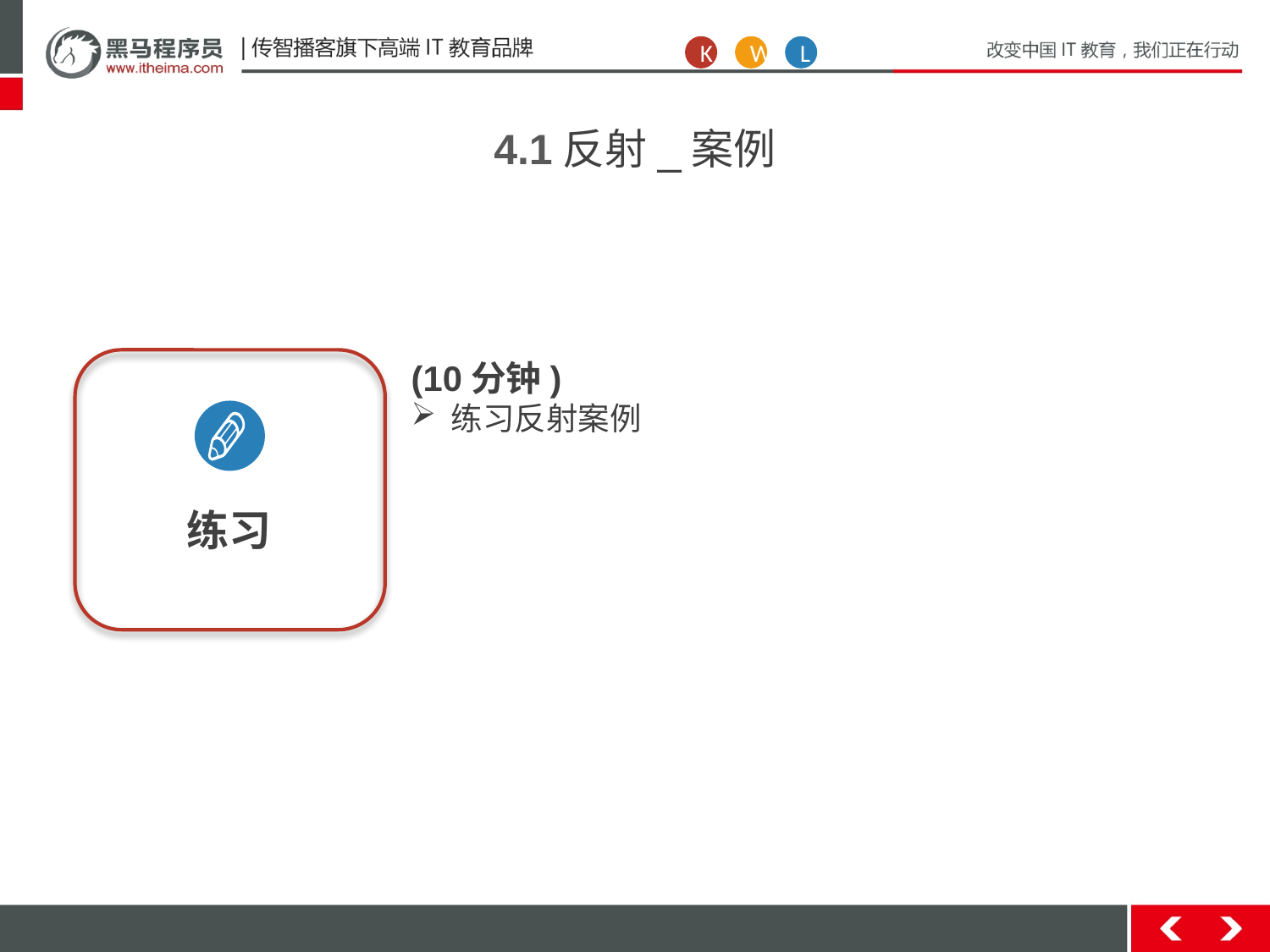

K
W
L
4.1反射_案例

练习
(10分钟)
练习反射案例